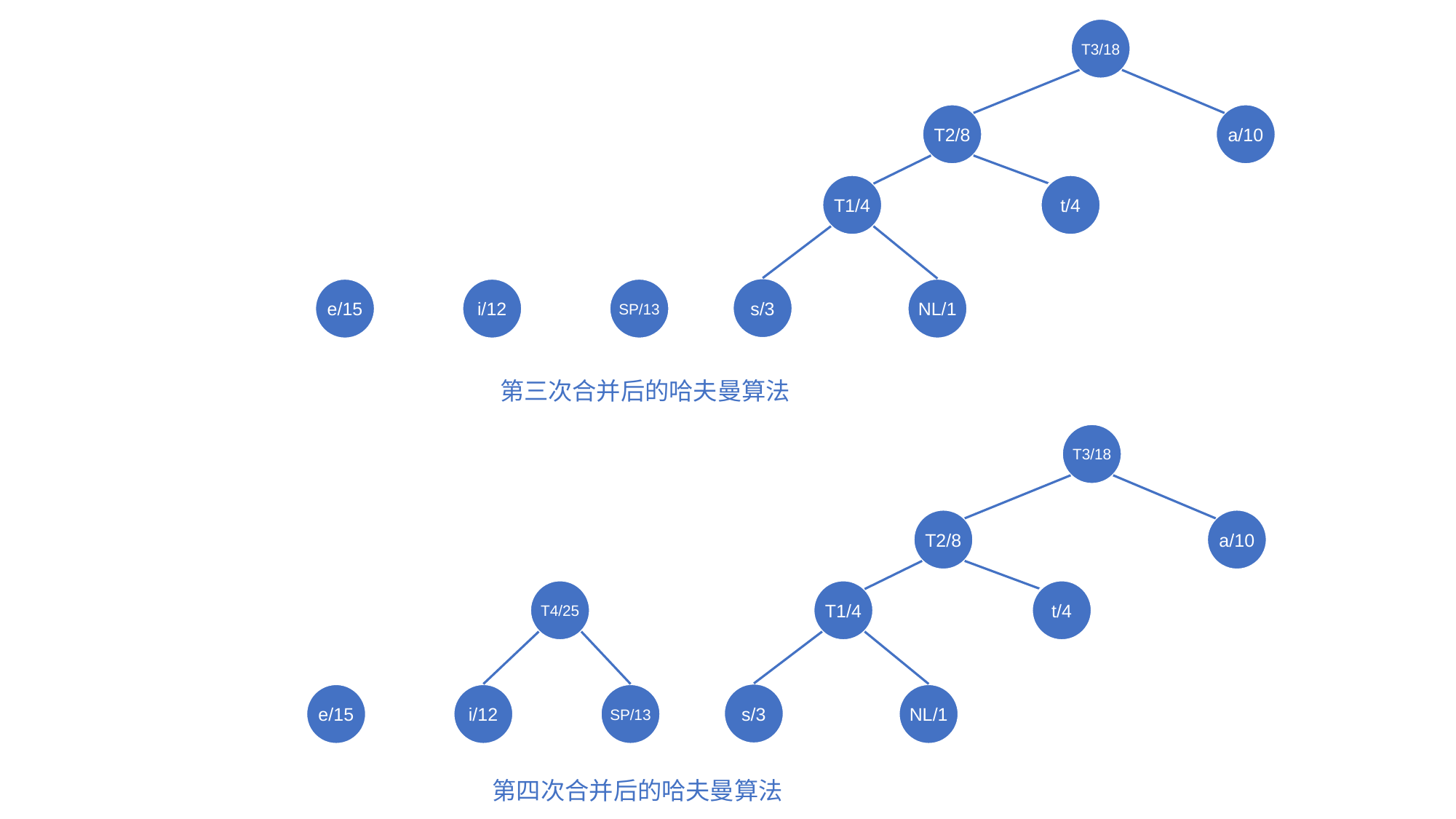

T3/18
a/10
T2/8
T1/4
t/4
s/3
e/15
i/12
SP/13
NL/1
第三次合并后的哈夫曼算法
T3/18
a/10
T2/8
T4/25
T1/4
t/4
s/3
e/15
i/12
SP/13
NL/1
第四次合并后的哈夫曼算法